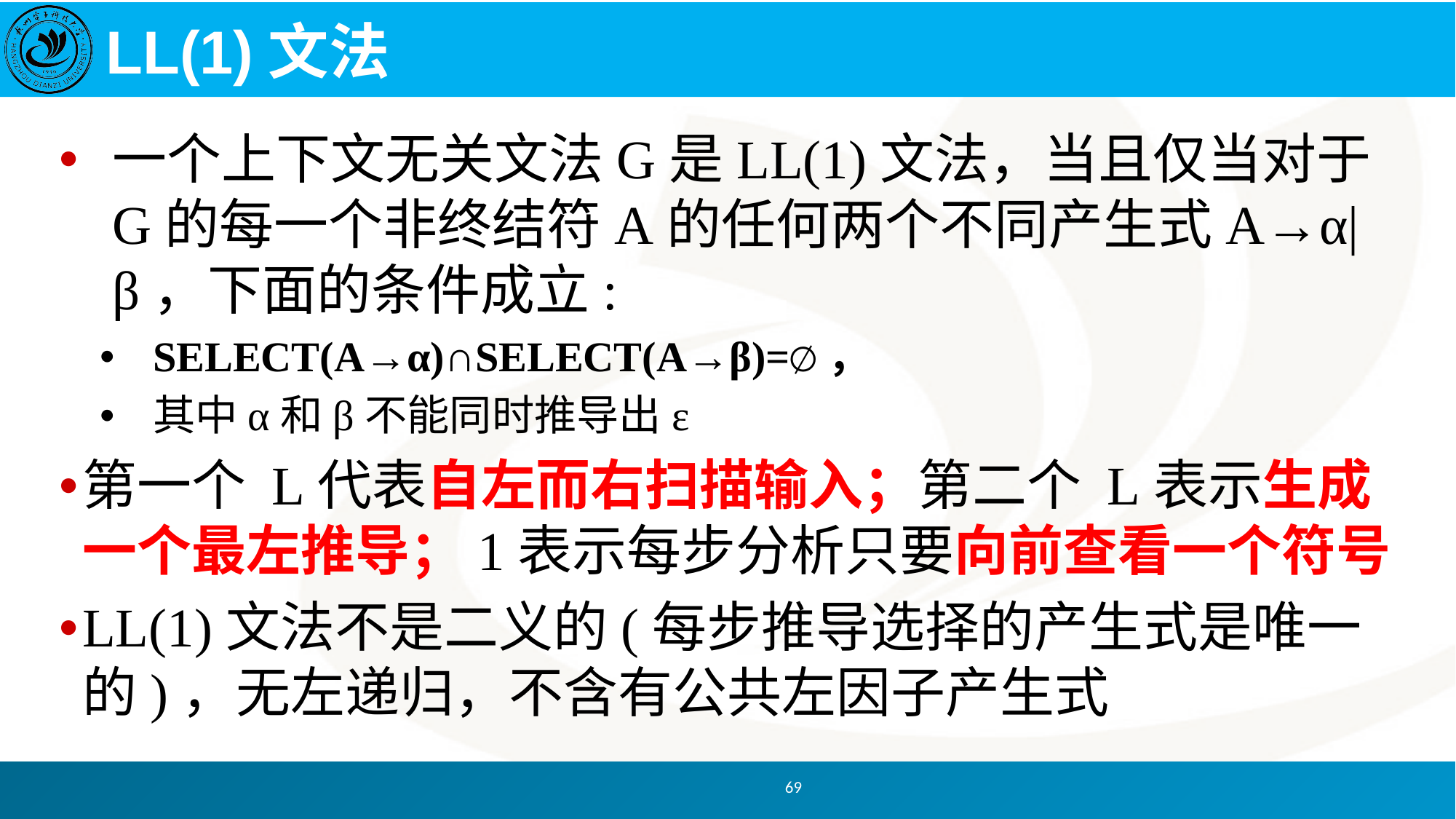

# LL(1)文法
一个上下文无关文法G是LL(1)文法，当且仅当对于G的每一个非终结符A的任何两个不同产生式A→α|β，下面的条件成立:
SELECT(A→α)∩SELECT(A→β)=∅，
其中α和β不能同时推导出ε
第一个 L代表自左而右扫描输入；第二个 L表示生成一个最左推导；1表示每步分析只要向前查看一个符号
LL(1)文法不是二义的(每步推导选择的产生式是唯一的)，无左递归，不含有公共左因子产生式
69